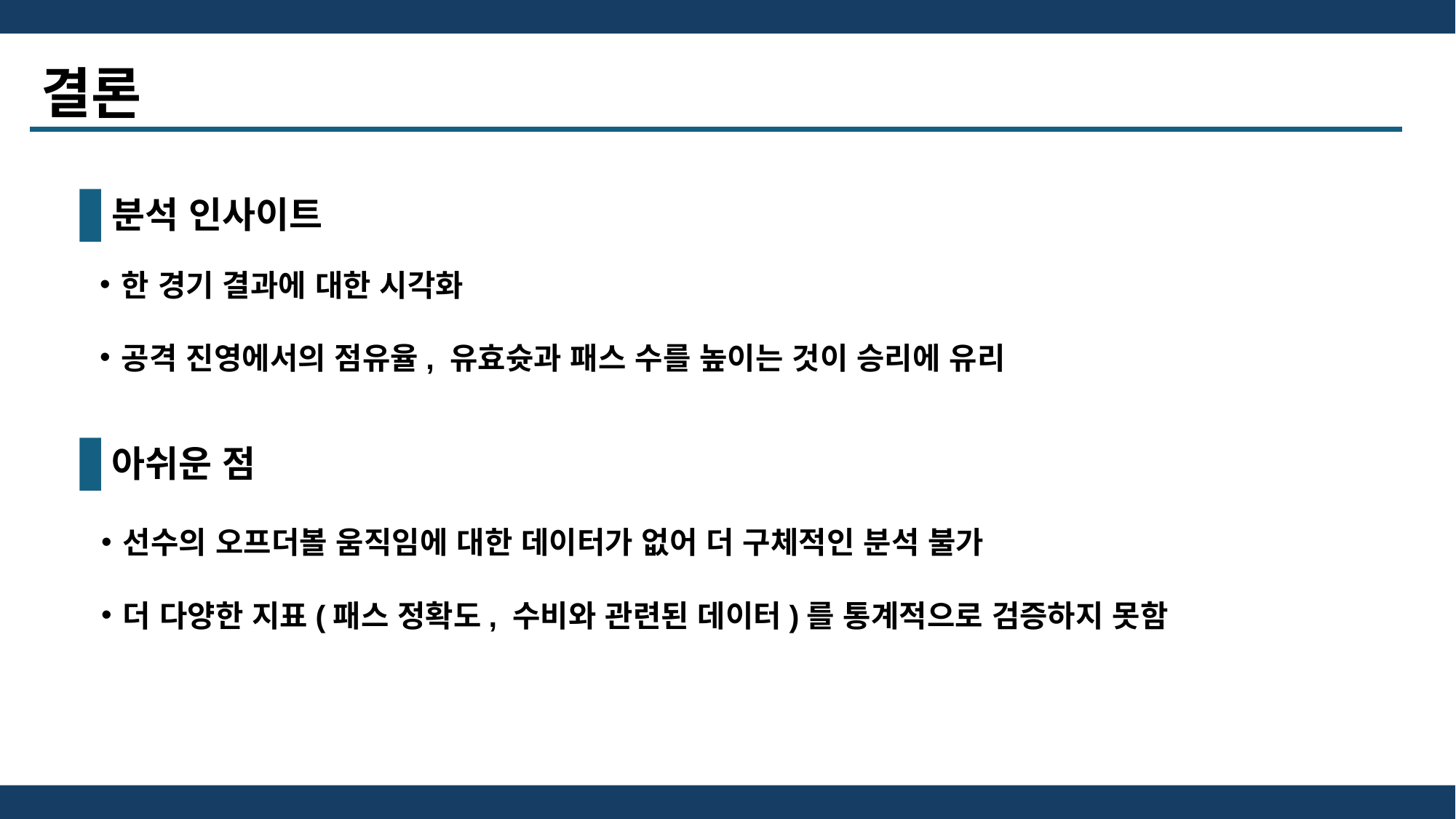

결론
분석 인사이트

한 경기 결과에 대한 시각화

공격 진영에서의 점유율, 유효슛과 패스 수를 높이는 것이 승리에 유리

아쉬운 점

선수의 오프더볼 움직임에 대한 데이터가 없어 더 구체적인 분석 불가

더 다양한 지표(패스 정확도, 수비와 관련된 데이터)를 통계적으로 검증하지 못함